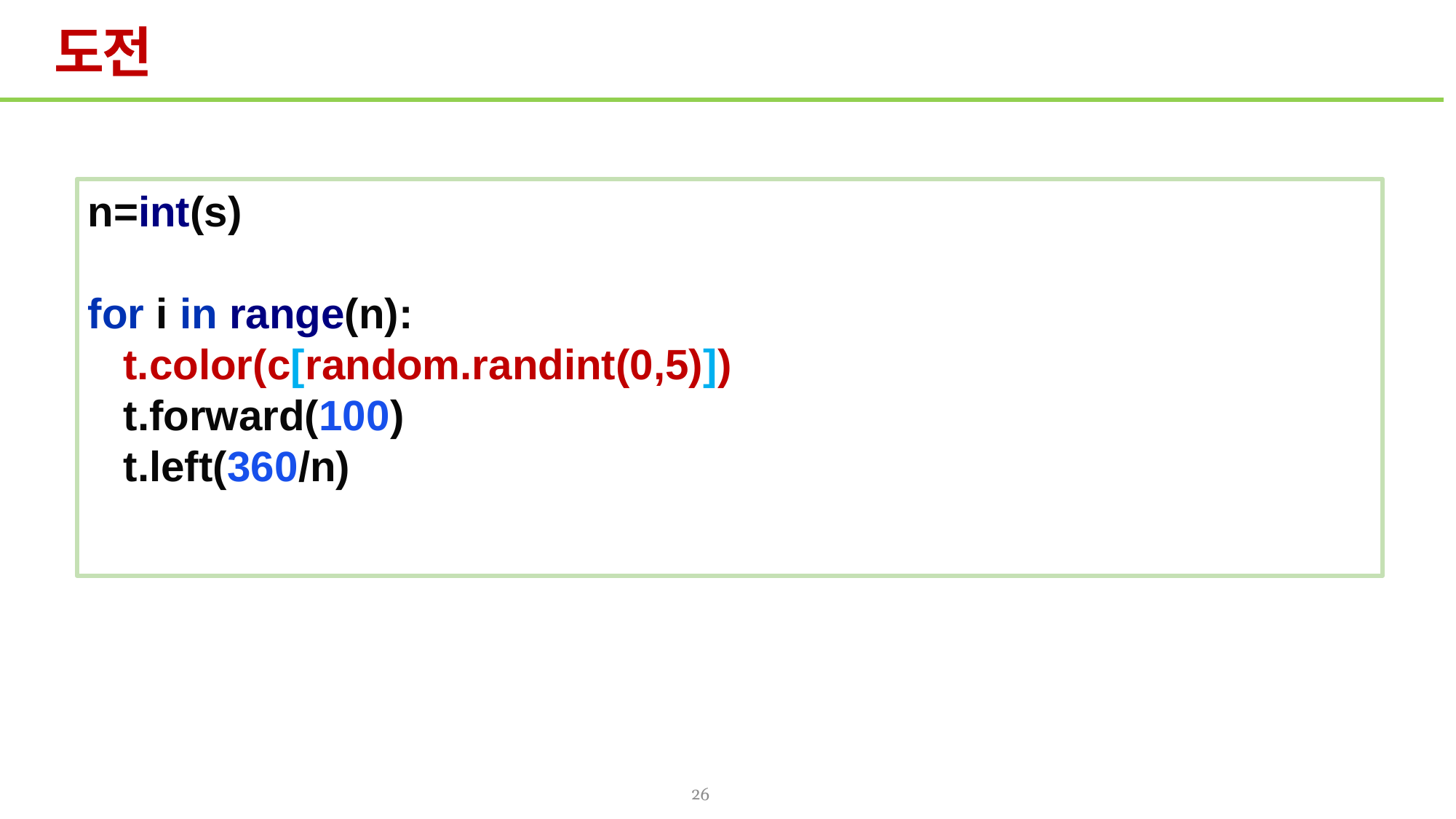

# 도전
n=int(s)
for i in range(n):
   t.color(c[random.randint(0,5)])
   t.forward(100)
   t.left(360/n)
26